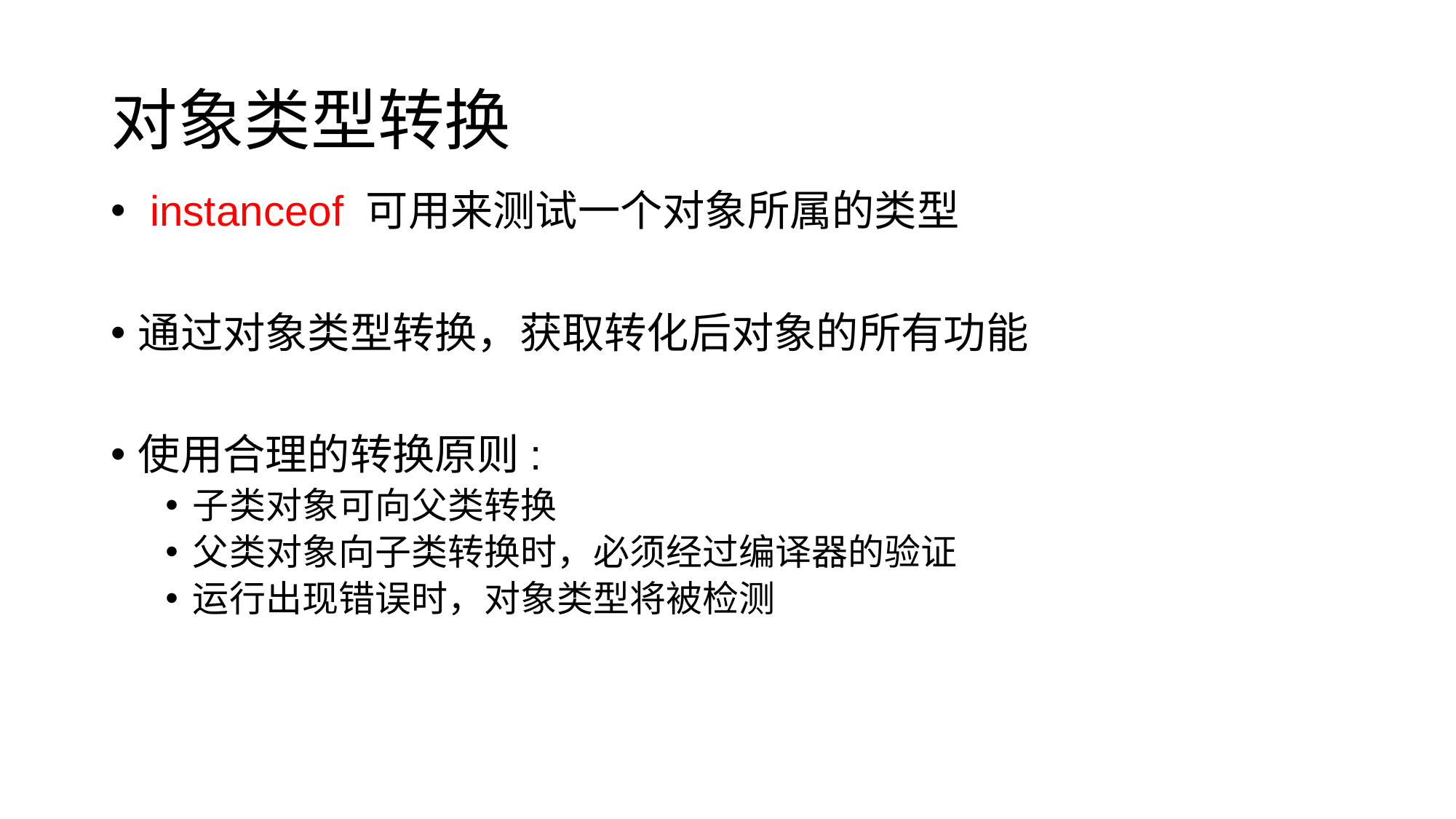

# 对象类型转换
 instanceof 可用来测试一个对象所属的类型

通过对象类型转换，获取转化后对象的所有功能

使用合理的转换原则:
子类对象可向父类转换
父类对象向子类转换时，必须经过编译器的验证
运行出现错误时，对象类型将被检测